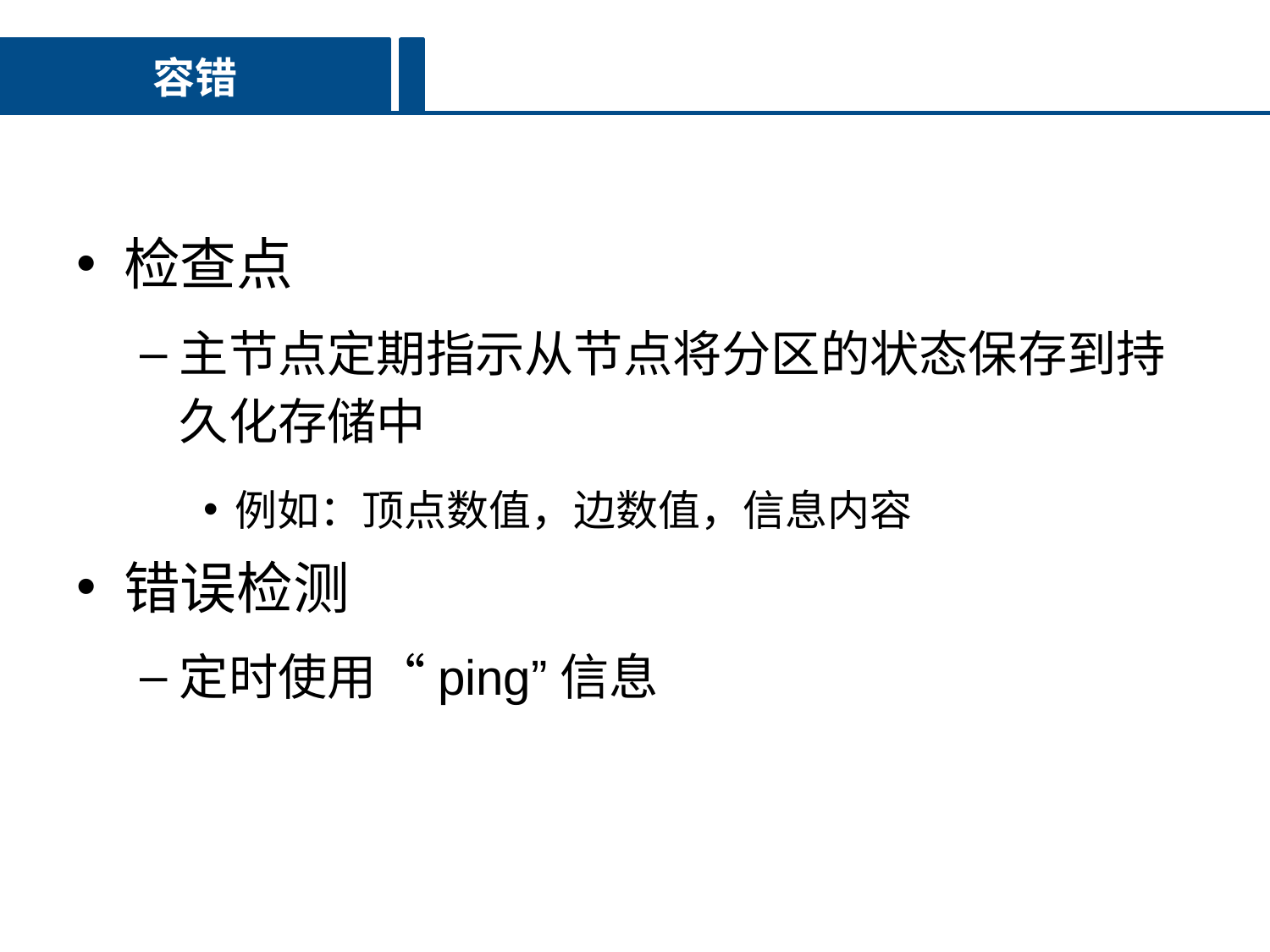

容错

检查点
主节点定期指示从节点将分区的状态保存到持久化存储中
例如：顶点数值，边数值，信息内容
错误检测
定时使用“ping”信息